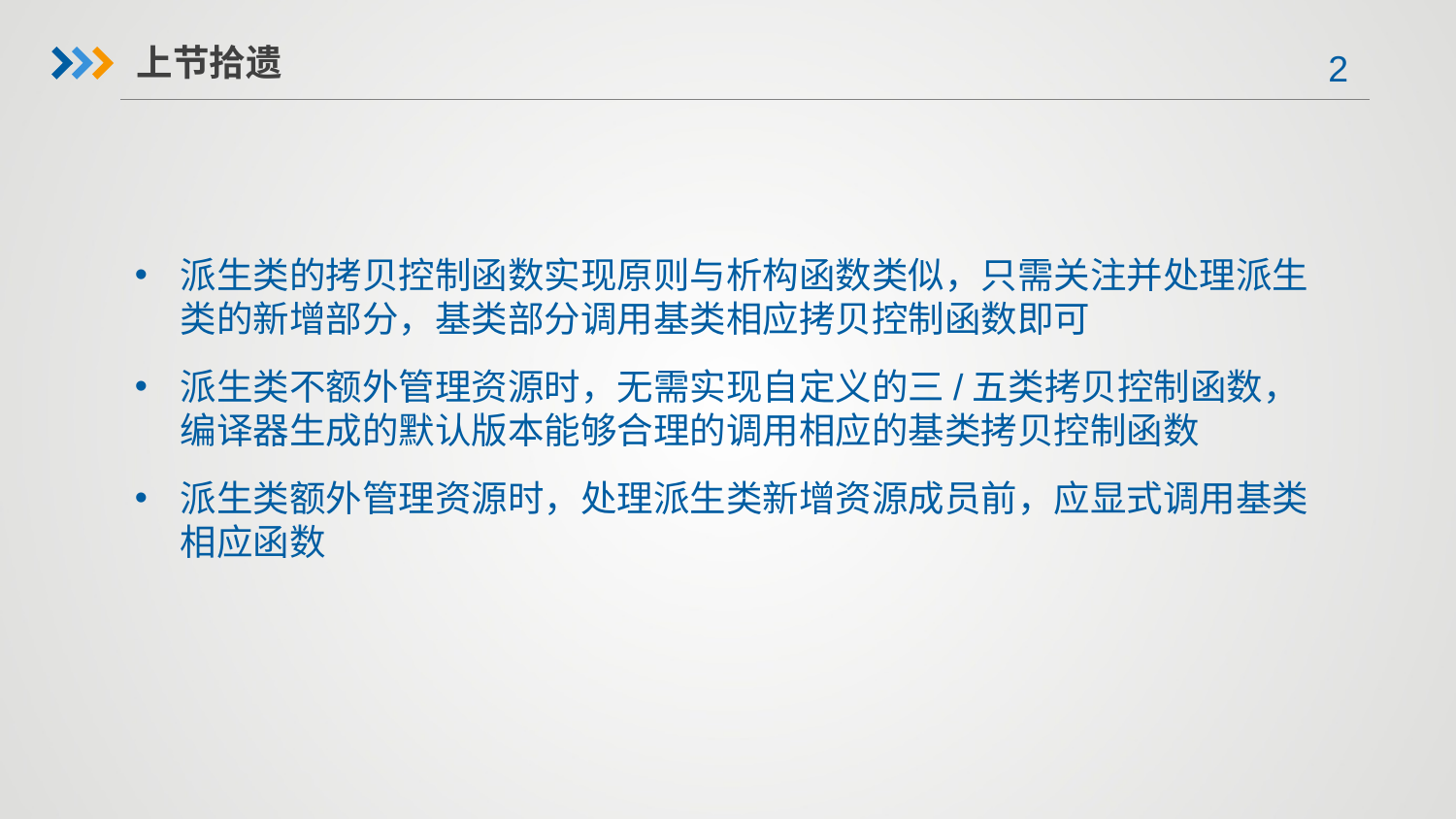

上节拾遗
派生类的拷贝控制函数实现原则与析构函数类似，只需关注并处理派生类的新增部分，基类部分调用基类相应拷贝控制函数即可
派生类不额外管理资源时，无需实现自定义的三/五类拷贝控制函数，编译器生成的默认版本能够合理的调用相应的基类拷贝控制函数
派生类额外管理资源时，处理派生类新增资源成员前，应显式调用基类相应函数